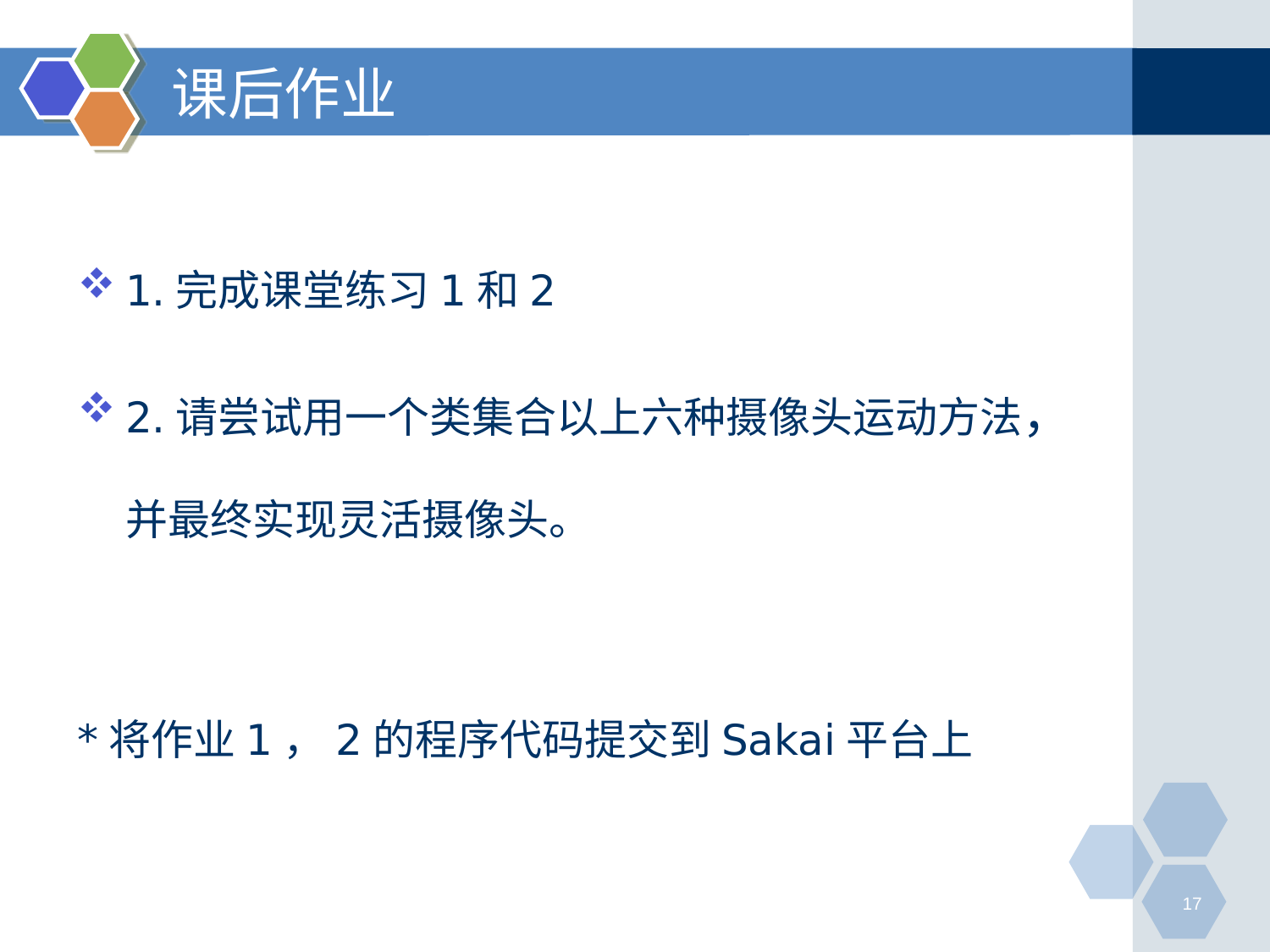

# 课后作业
1.完成课堂练习1和2
2.请尝试用一个类集合以上六种摄像头运动方法，并最终实现灵活摄像头。

*将作业1，2的程序代码提交到Sakai平台上
17